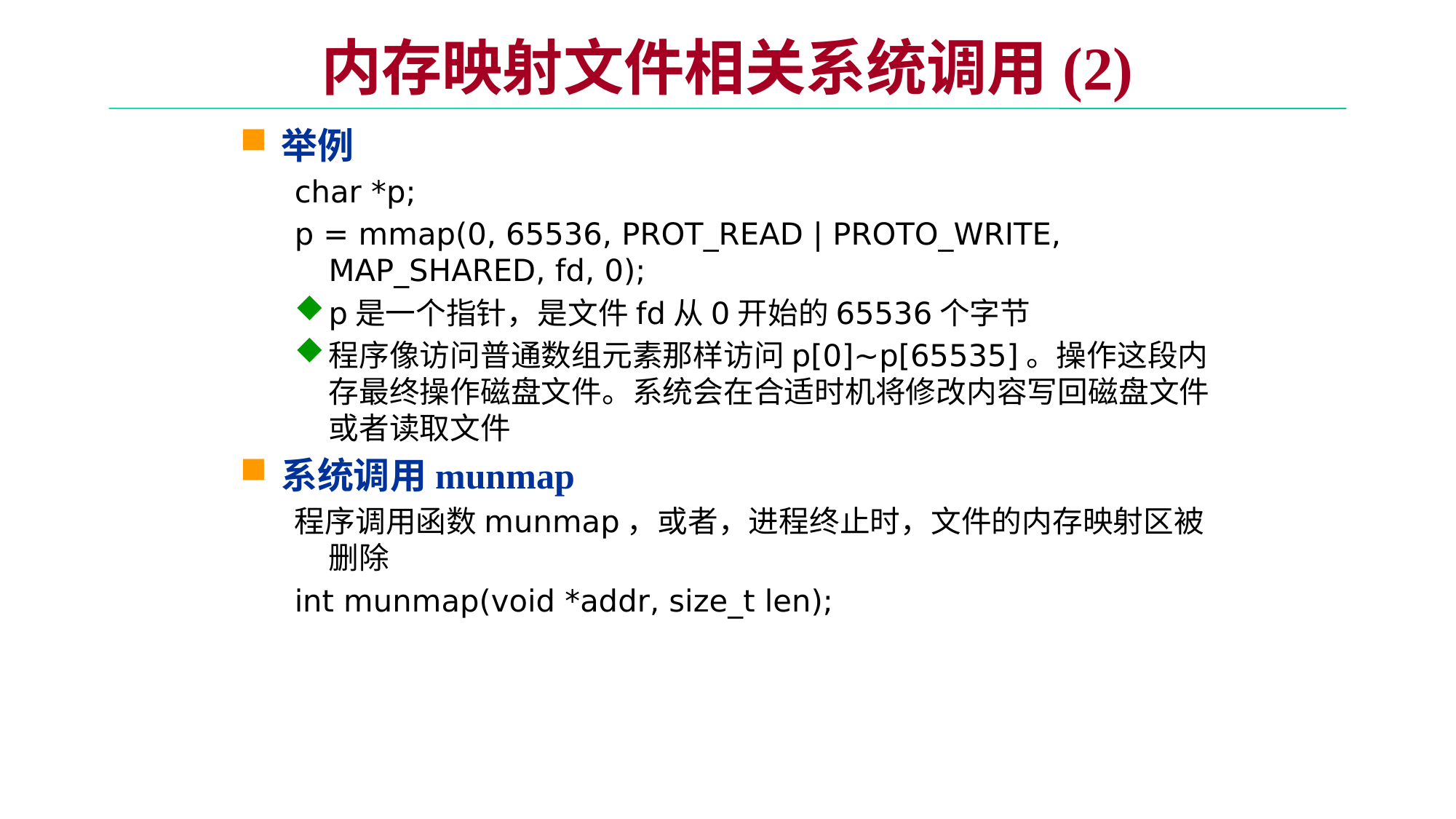

# 内存映射文件相关系统调用(2)
举例
char *p;
p = mmap(0, 65536, PROT_READ | PROTO_WRITE, MAP_SHARED, fd, 0);
p是一个指针，是文件fd从0开始的65536个字节
程序像访问普通数组元素那样访问p[0]~p[65535]。操作这段内存最终操作磁盘文件。系统会在合适时机将修改内容写回磁盘文件或者读取文件
系统调用munmap
程序调用函数munmap，或者，进程终止时，文件的内存映射区被删除
int munmap(void *addr, size_t len);